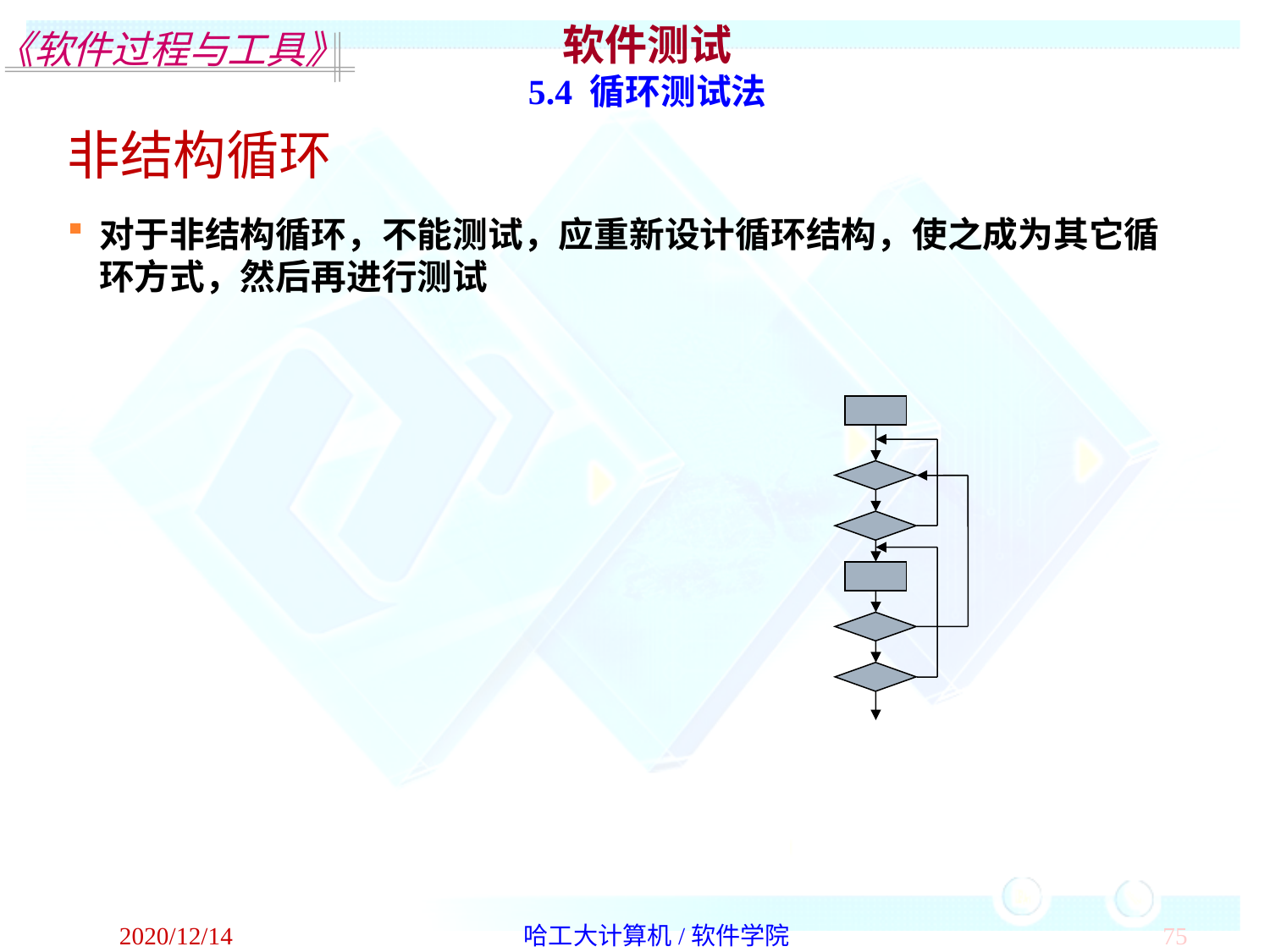

软件测试
5.4 循环测试法
非结构循环
对于非结构循环，不能测试，应重新设计循环结构，使之成为其它循环方式，然后再进行测试